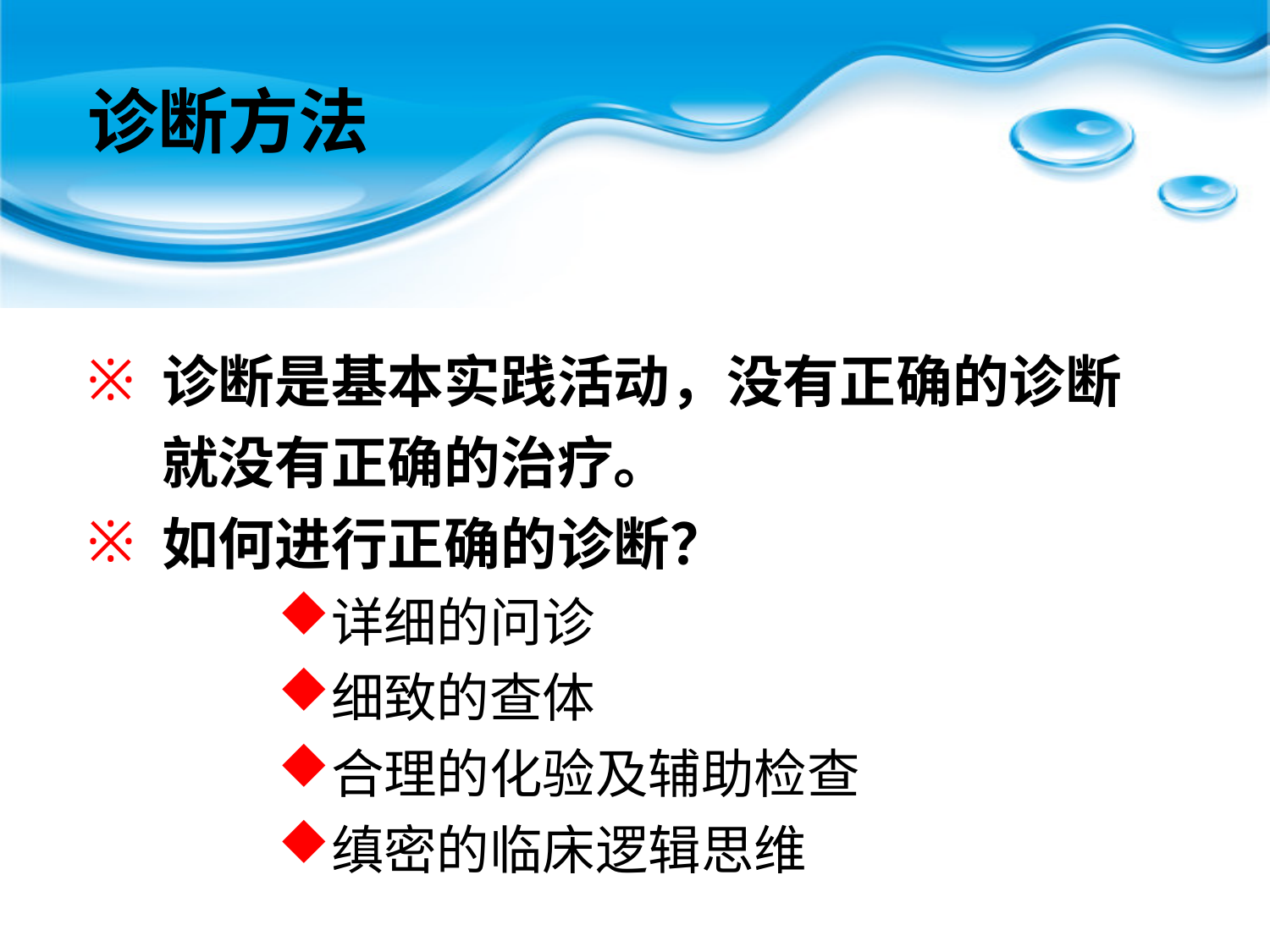

诊断方法
诊断是基本实践活动，没有正确的诊断就没有正确的治疗。
如何进行正确的诊断？
详细的问诊
细致的查体
合理的化验及辅助检查
缜密的临床逻辑思维